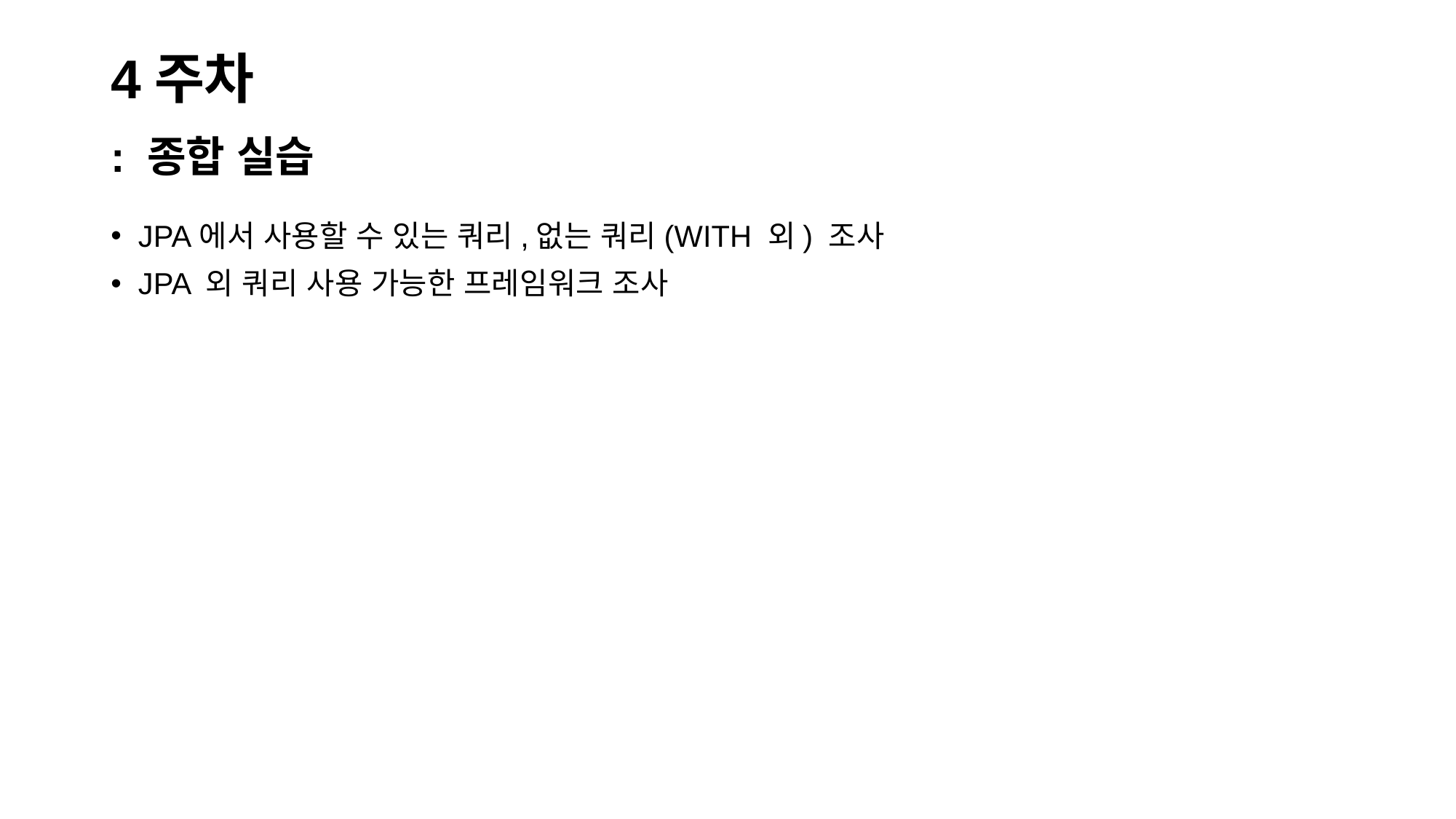

# 4주차
: 종합 실습
JPA에서 사용할 수 있는 쿼리,없는 쿼리(WITH 외) 조사
JPA 외 쿼리 사용 가능한 프레임워크 조사